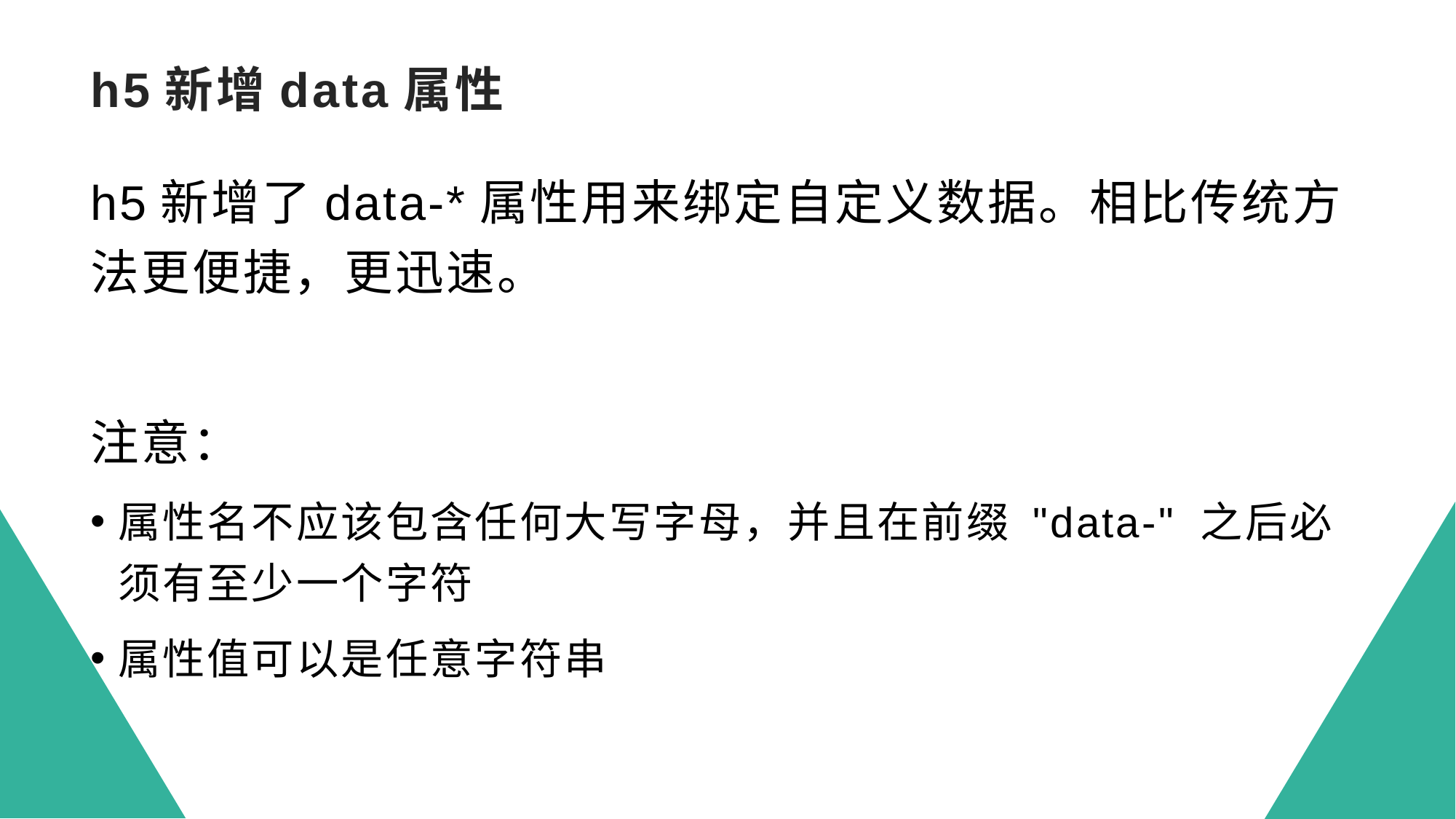

# h5新增data属性
h5新增了data-*属性用来绑定自定义数据。相比传统方法更便捷，更迅速。

注意：
属性名不应该包含任何大写字母，并且在前缀 "data-" 之后必须有至少一个字符
属性值可以是任意字符串